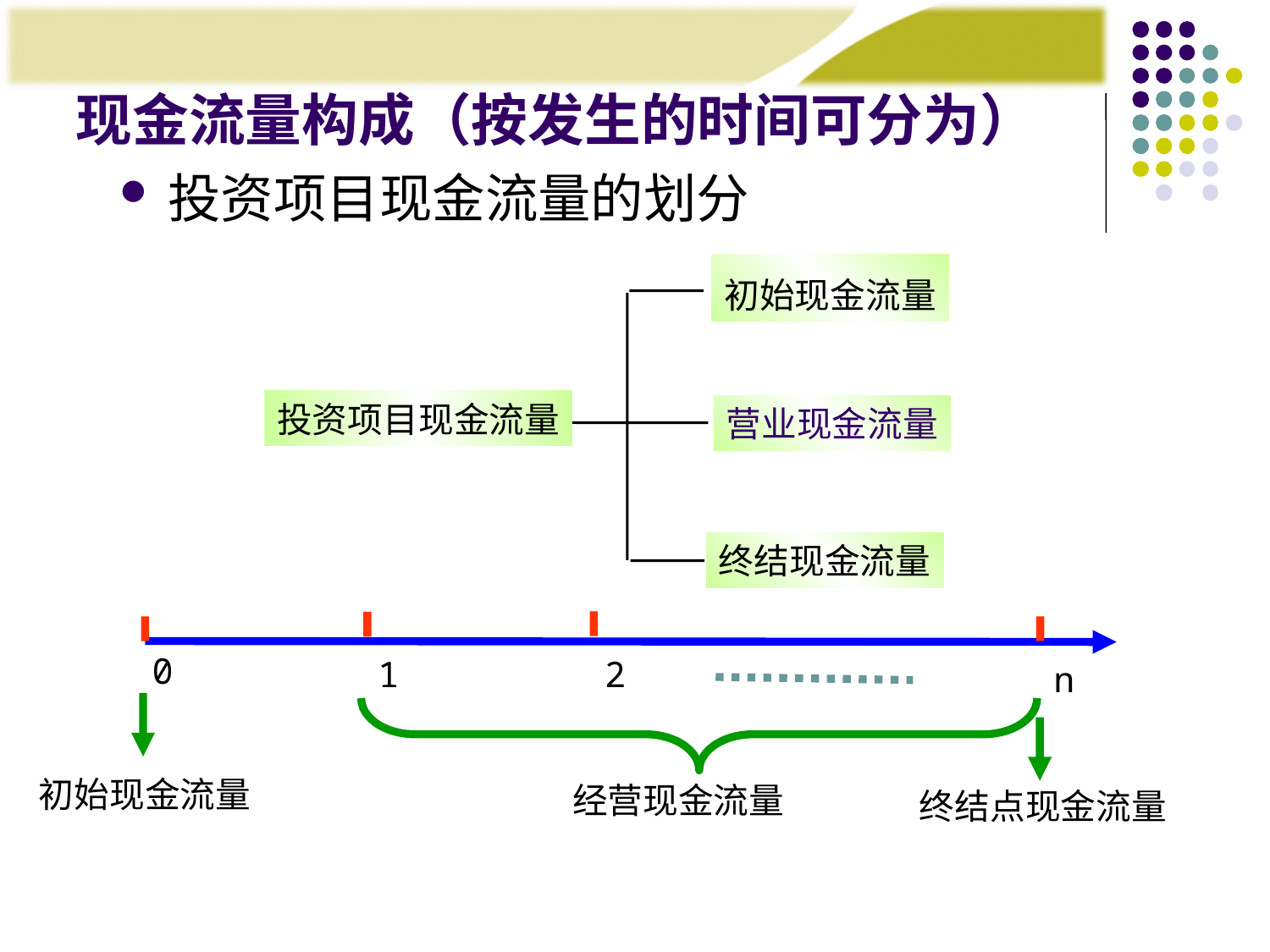

# 现金流量构成（按发生的时间可分为）
投资项目现金流量的划分
初始现金流量

投资项目现金流量
营业现金流量
终结现金流量

  0
  1
  2
  n

初始现金流量

经营现金流量

终结点现金流量